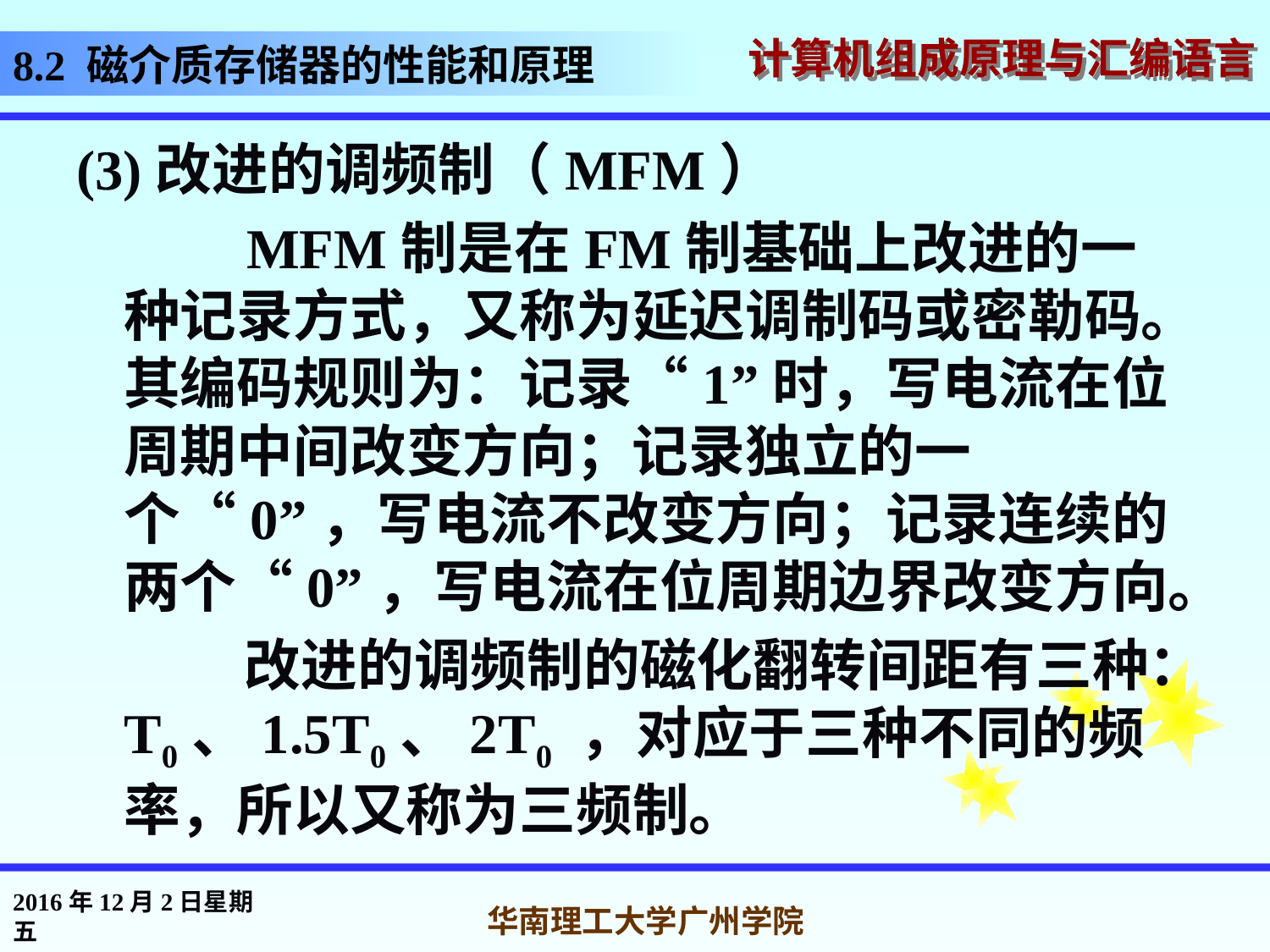

# 8.2 磁介质存储器的性能和原理
(3)改进的调频制（MFM）
            MFM制是在FM制基础上改进的一种记录方式，又称为延迟调制码或密勒码。其编码规则为：记录“1”时，写电流在位周期中间改变方向；记录独立的一个“0”，写电流不改变方向；记录连续的两个“0”，写电流在位周期边界改变方向。
            改进的调频制的磁化翻转间距有三种：T0、1.5T0、2T0 ，对应于三种不同的频率，所以又称为三频制。
2016年12月2日星期五
华南理工大学广州学院